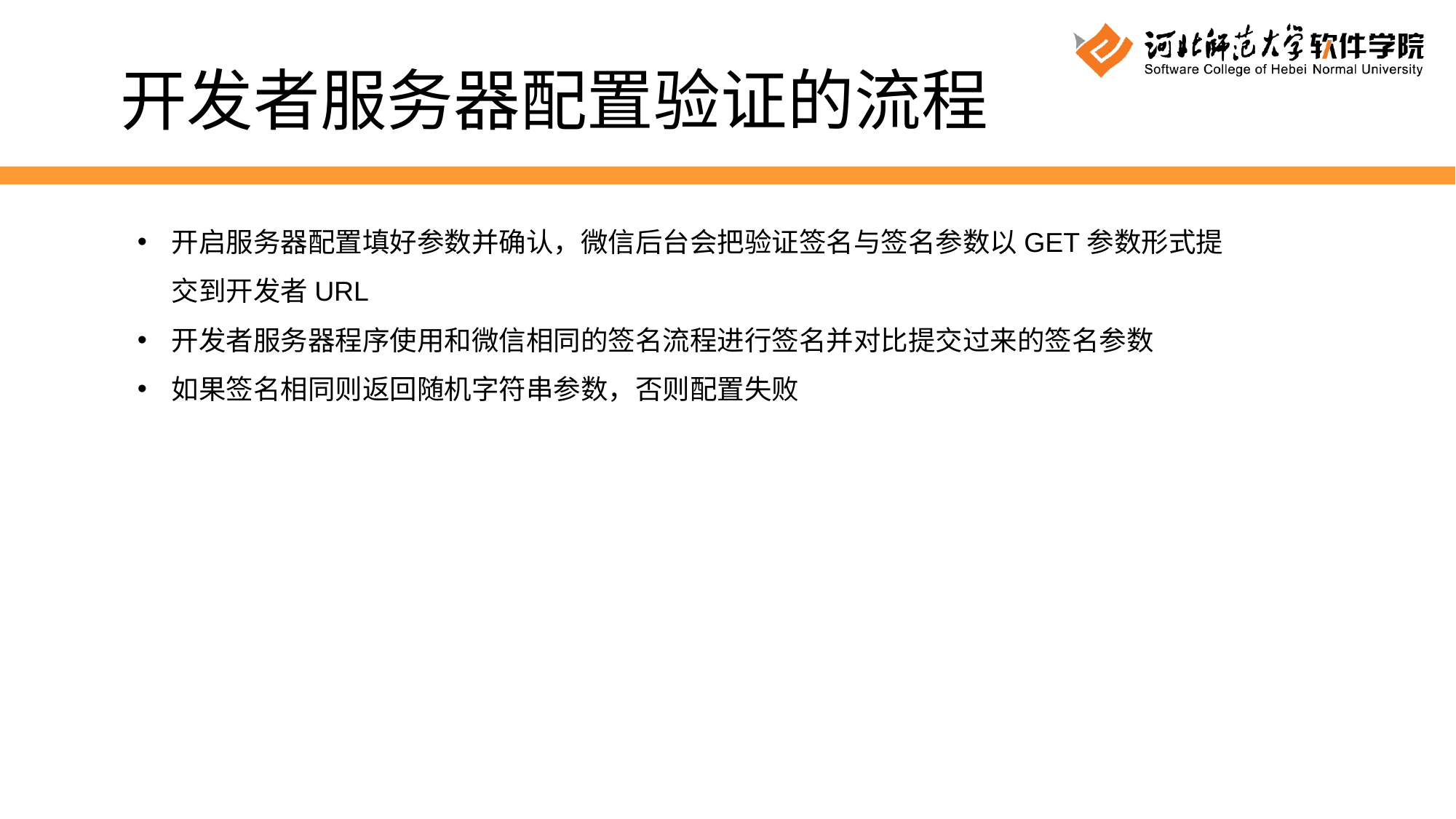

开发者服务器配置验证的流程
开启服务器配置填好参数并确认，微信后台会把验证签名与签名参数以GET参数形式提交到开发者URL
开发者服务器程序使用和微信相同的签名流程进行签名并对比提交过来的签名参数
如果签名相同则返回随机字符串参数，否则配置失败